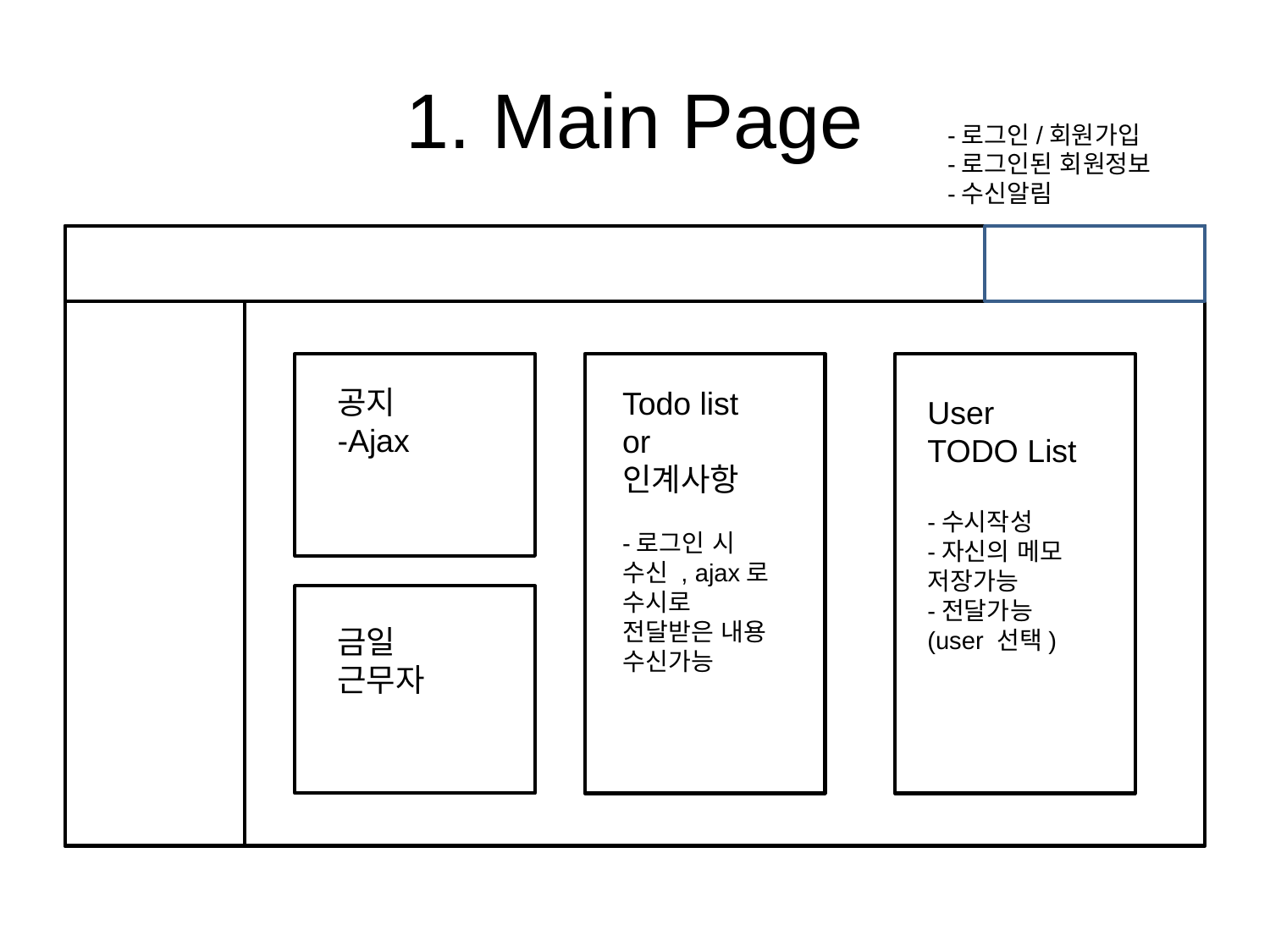

# 1. Main Page
-로그인/회원가입
-로그인된 회원정보
-수신알림

공지
-Ajax
Todo list
or
인계사항
-로그인 시 수신 , ajax로 수시로 전달받은 내용 수신가능
User TODO List
-수시작성
-자신의 메모 저장가능
-전달가능(user 선택)

금일
근무자